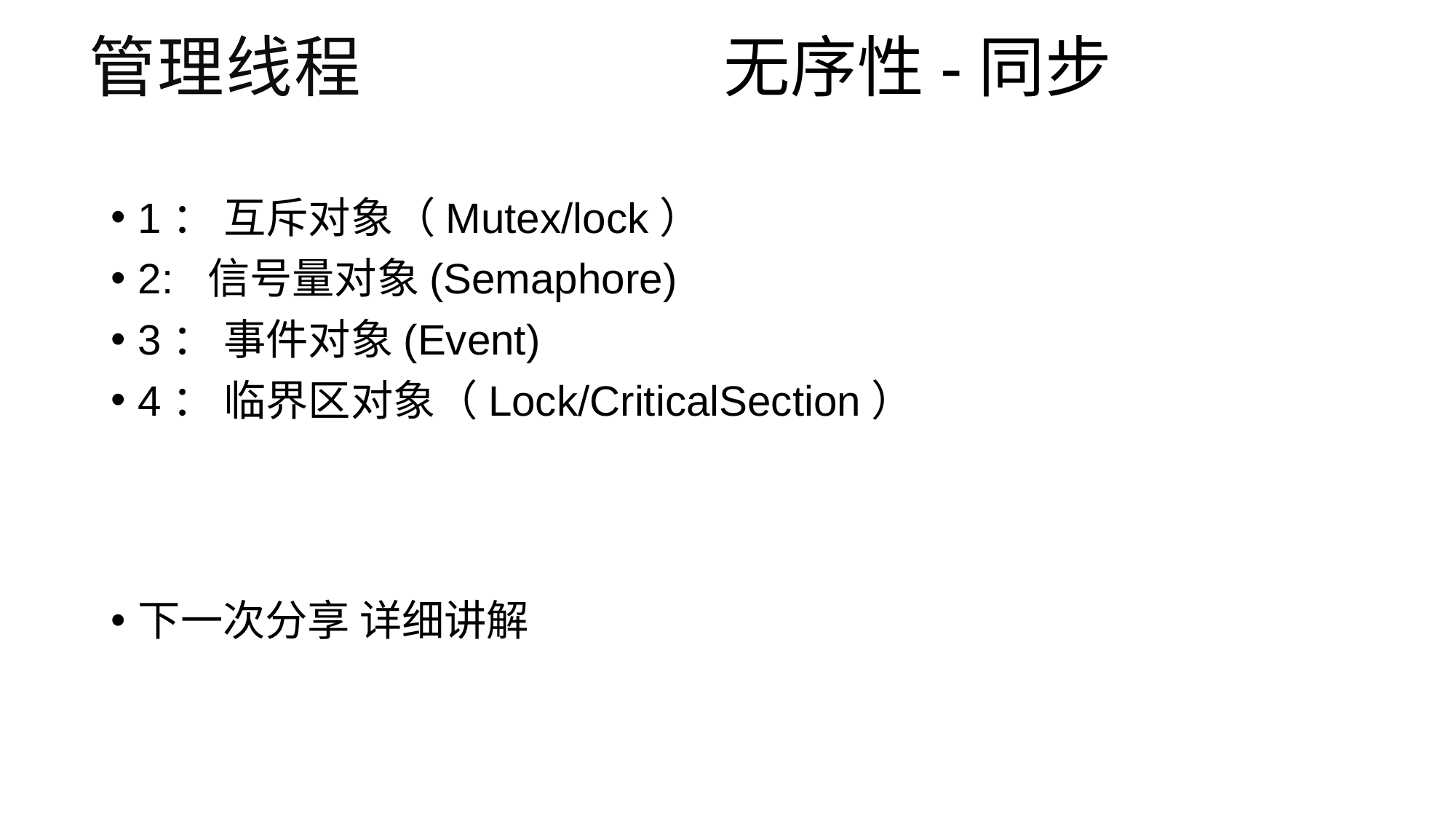

管理线程                      无序性-同步
1： 互斥对象（Mutex/lock）
2:  信号量对象(Semaphore)
3： 事件对象(Event)
4： 临界区对象（Lock/CriticalSection）
下一次分享 详细讲解